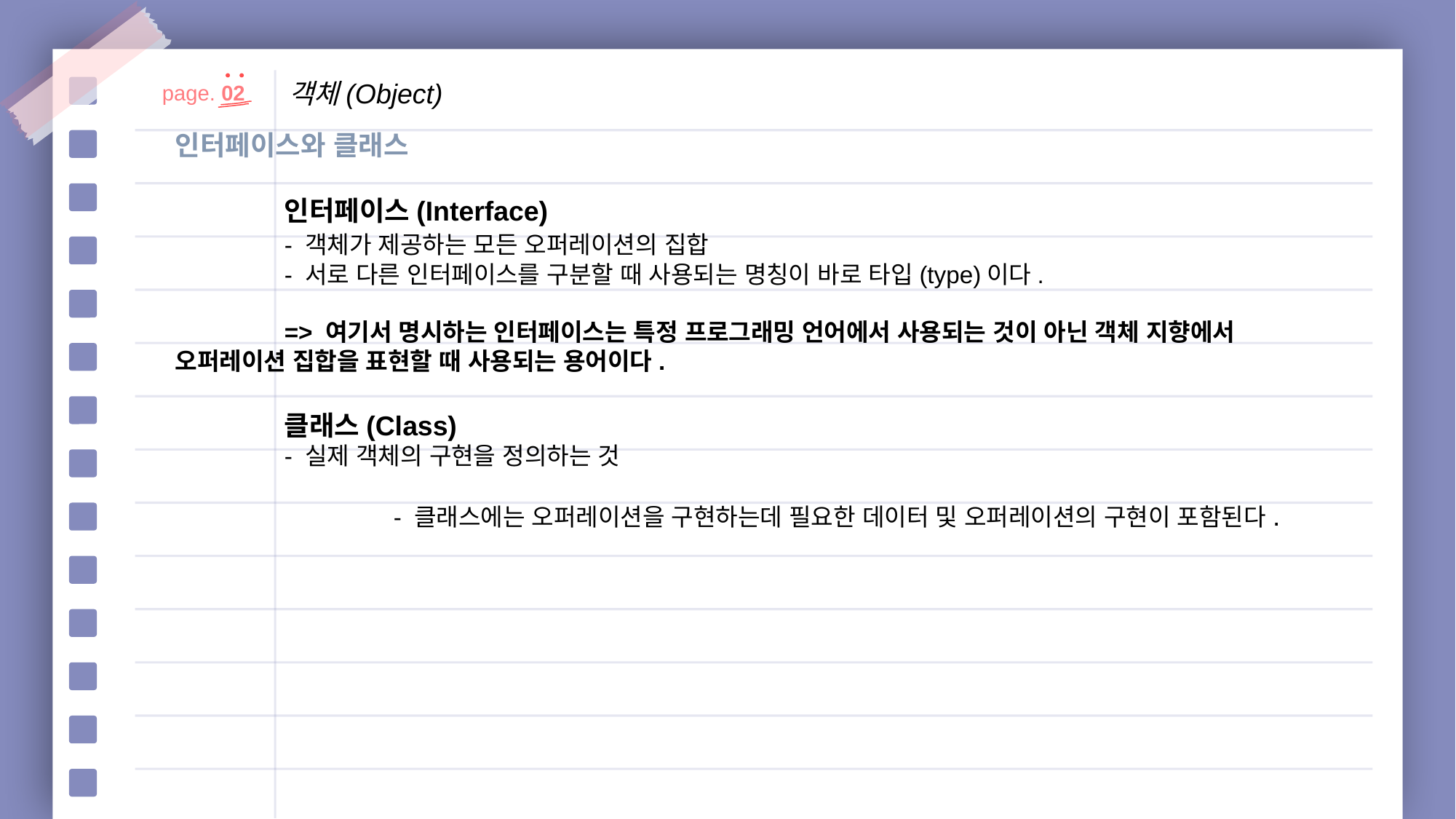

객체(Object)

page. 02
인터페이스와 클래스

	인터페이스(Interface)
	- 객체가 제공하는 모든 오퍼레이션의 집합
	- 서로 다른 인터페이스를 구분할 때 사용되는 명칭이 바로 타입(type)이다.

	=> 여기서 명시하는 인터페이스는 특정 프로그래밍 언어에서 사용되는 것이 아닌 객체 지향에서 	오퍼레이션 집합을 표현할 때 사용되는 용어이다.

	클래스(Class)
	- 실제 객체의 구현을 정의하는 것

		- 클래스에는 오퍼레이션을 구현하는데 필요한 데이터 및 오퍼레이션의 구현이 포함된다.